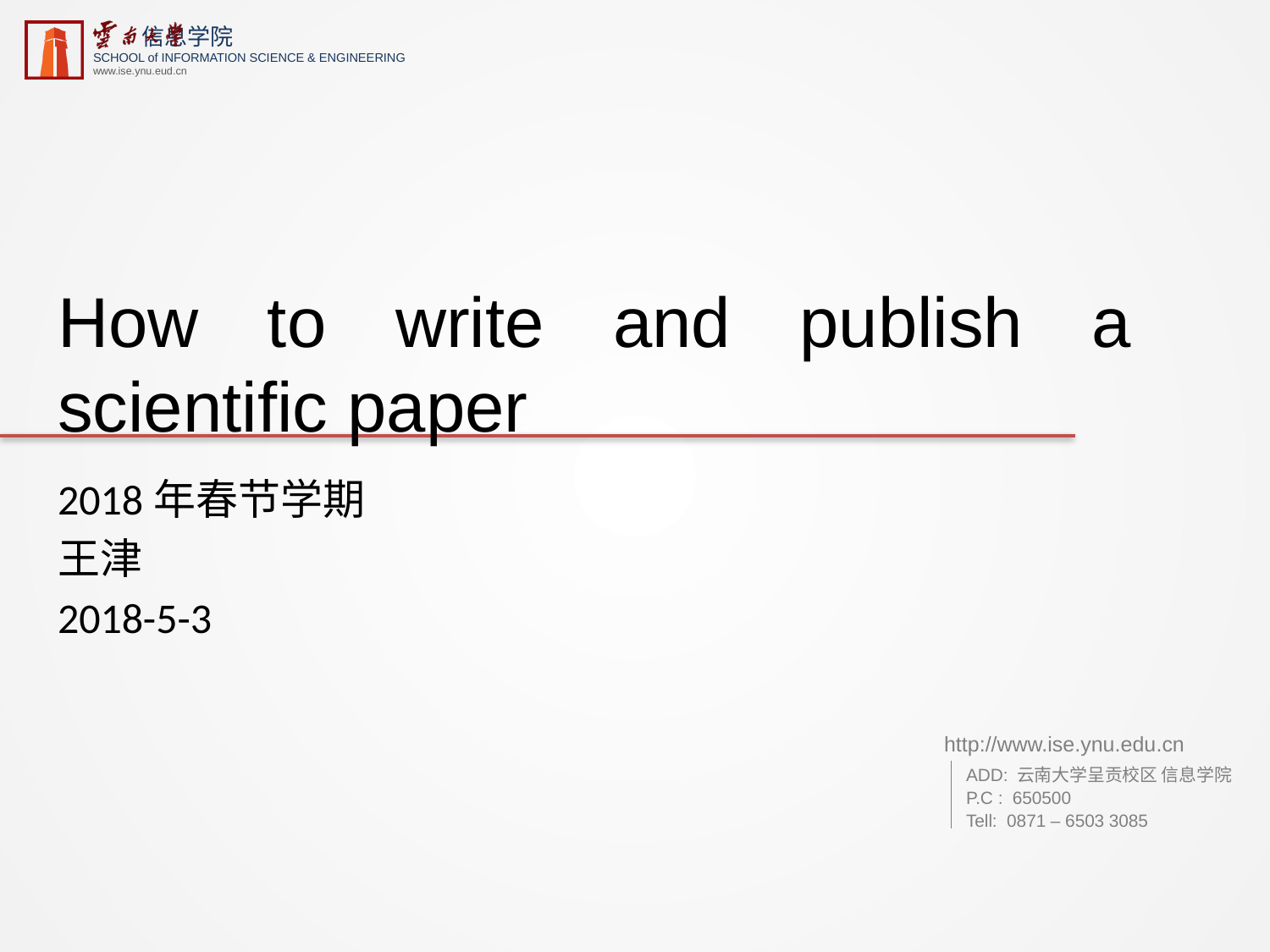

# How to write and publish a scientific paper
2018年春节学期
王津
2018-5-3